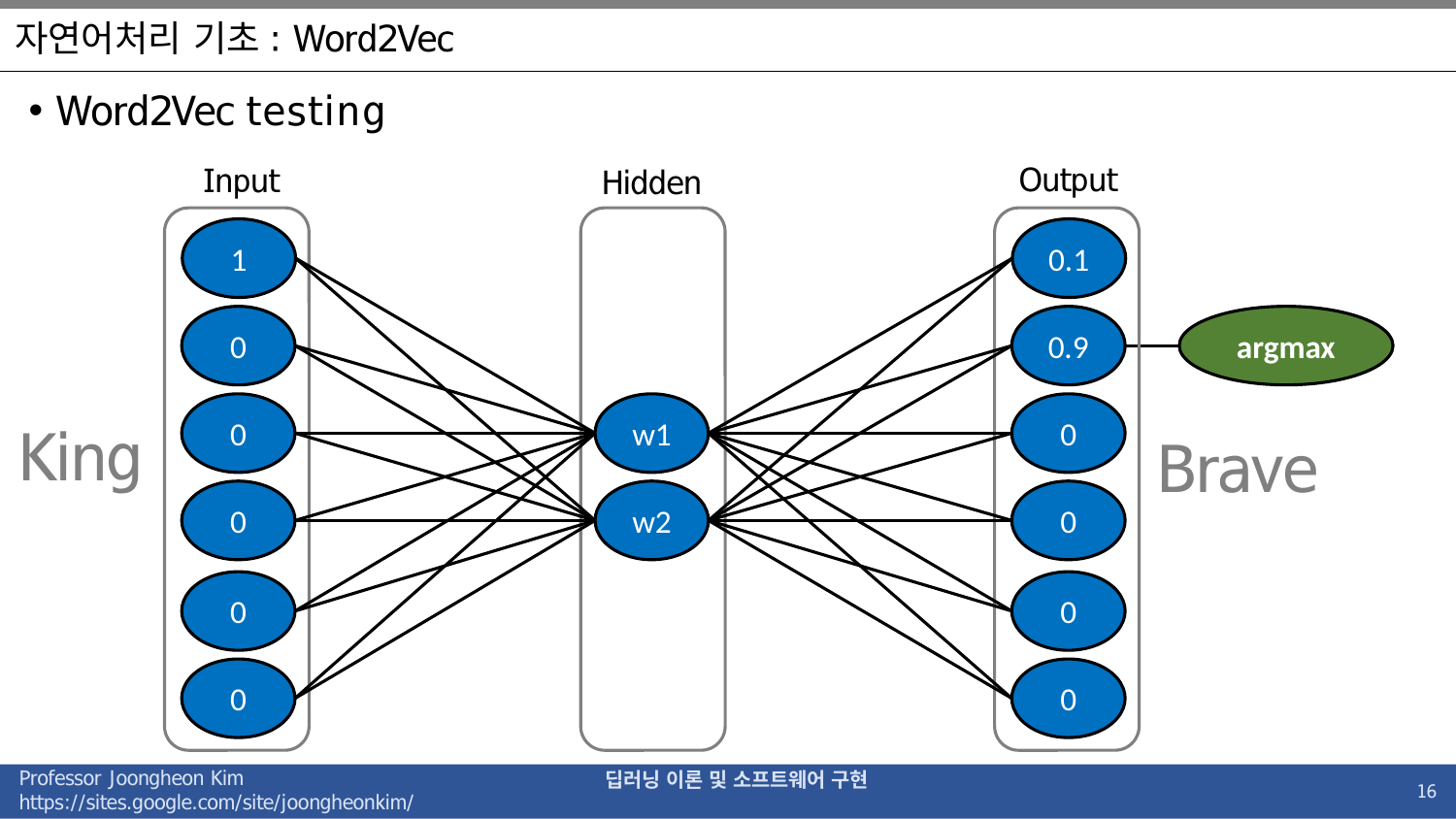

# 자연어처리 기초: Word2Vec
Word2Vec testing

Output
Input
Hidden

1
0.1
0
0.9
argmax
0
w1
0
King
Brave
0
w2
0
0
0
0
0
16